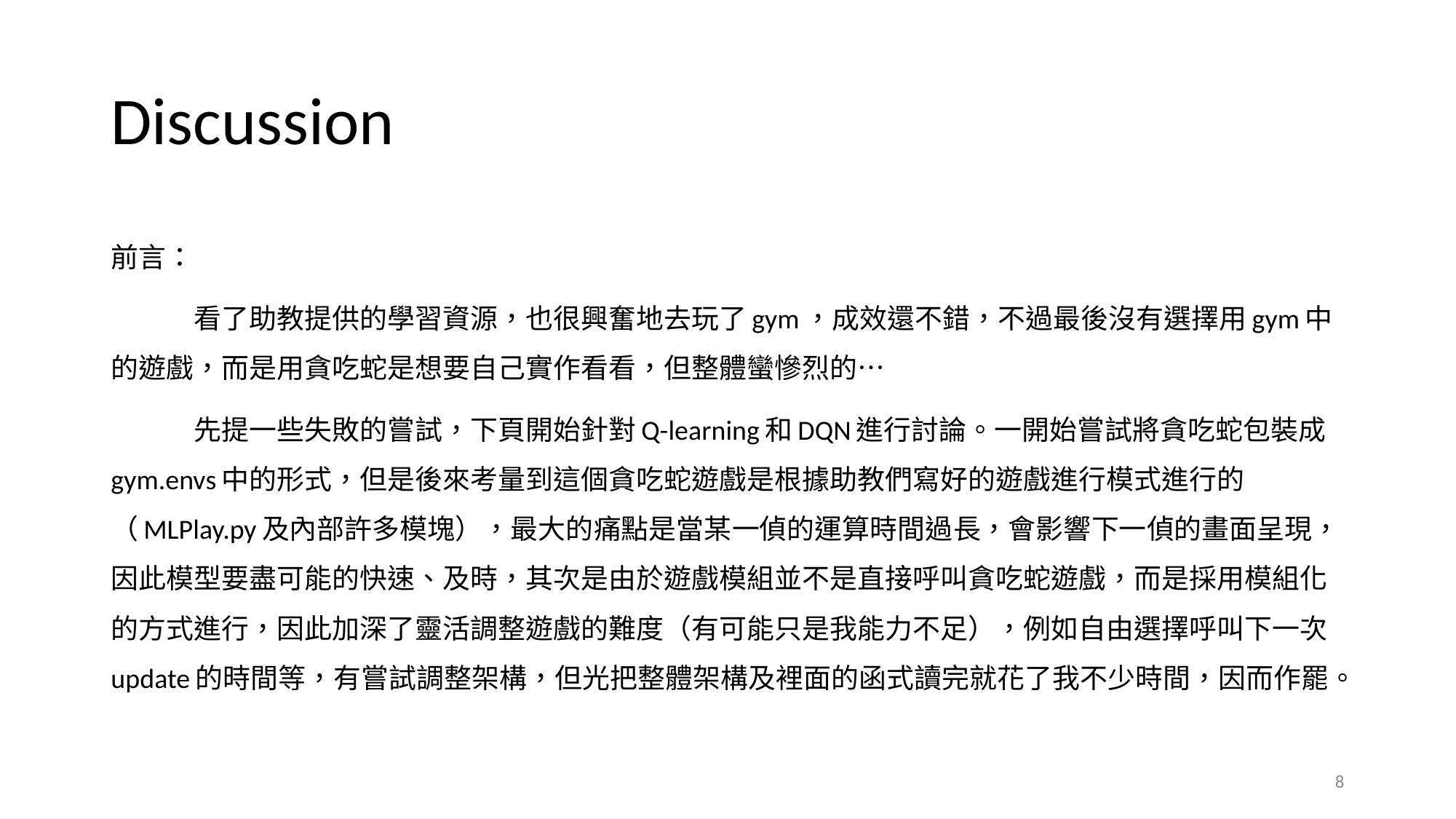

# Discussion
前言：
	看了助教提供的學習資源，也很興奮地去玩了gym，成效還不錯，不過最後沒有選擇用gym中的遊戲，而是用貪吃蛇是想要自己實作看看，但整體蠻慘烈的…
	先提一些失敗的嘗試，下頁開始針對Q-learning和DQN進行討論。一開始嘗試將貪吃蛇包裝成gym.envs中的形式，但是後來考量到這個貪吃蛇遊戲是根據助教們寫好的遊戲進行模式進行的（MLPlay.py及內部許多模塊），最大的痛點是當某一偵的運算時間過長，會影響下一偵的畫面呈現，因此模型要盡可能的快速、及時，其次是由於遊戲模組並不是直接呼叫貪吃蛇遊戲，而是採用模組化的方式進行，因此加深了靈活調整遊戲的難度（有可能只是我能力不足），例如自由選擇呼叫下一次update的時間等，有嘗試調整架構，但光把整體架構及裡面的函式讀完就花了我不少時間，因而作罷。
8